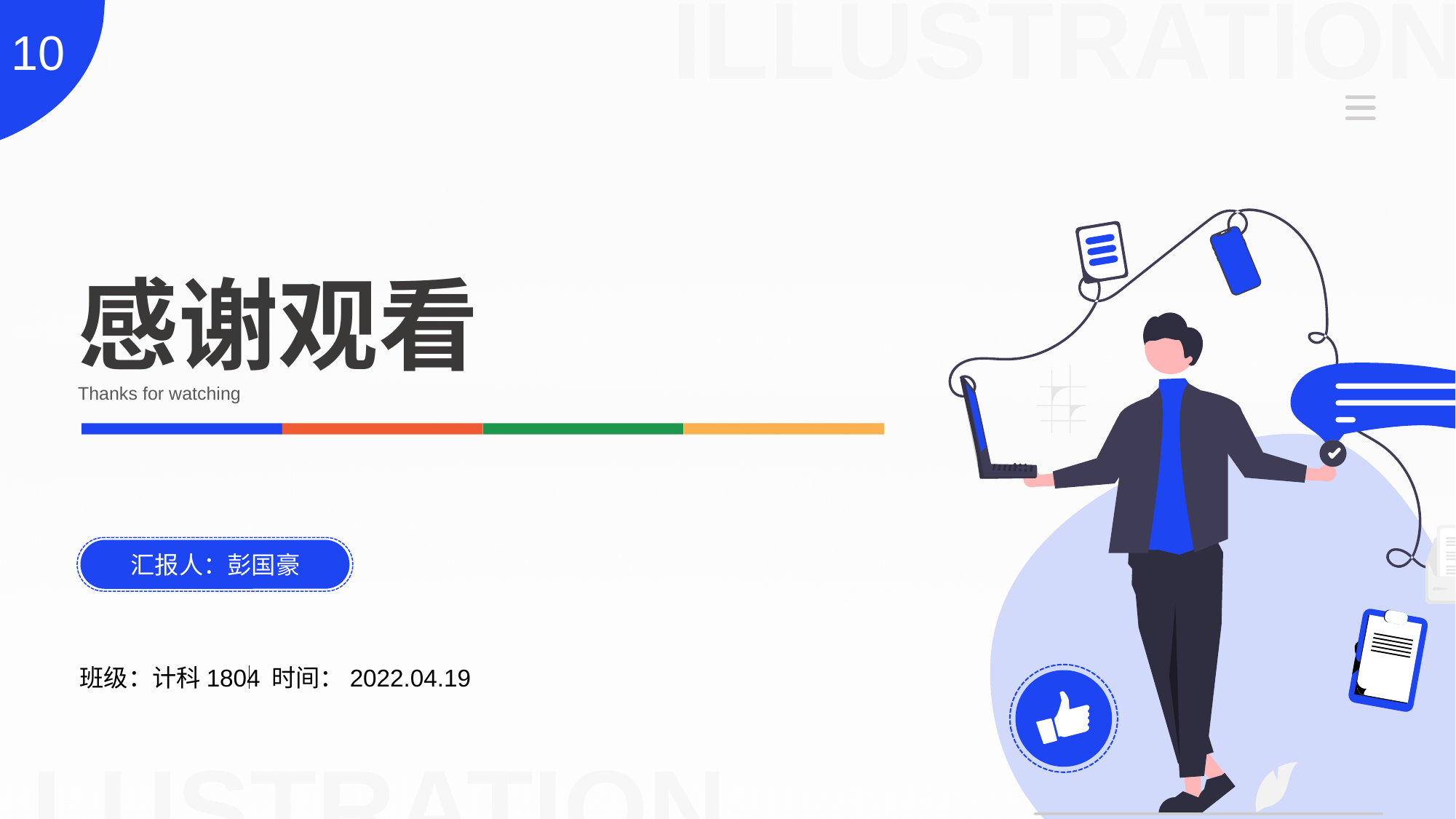

ILLUSTRATION
10
感谢观看
Thanks for watching

汇报人：彭国豪
班级：计科1804
时间：2022.04.19
ILLUSTRATION